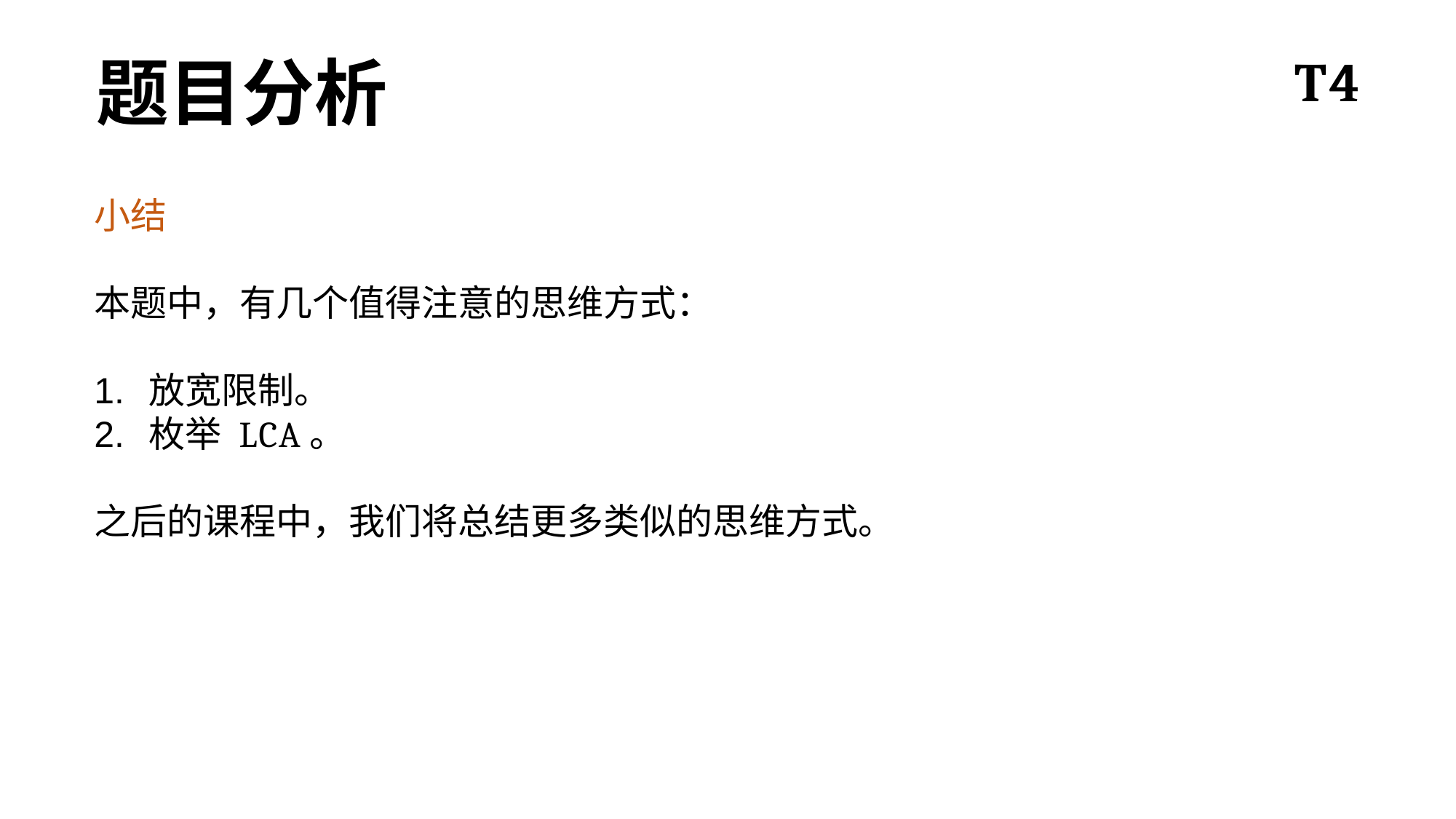

题目分析
T4
小结

本题中，有几个值得注意的思维方式：

放宽限制。
枚举 LCA。

之后的课程中，我们将总结更多类似的思维方式。